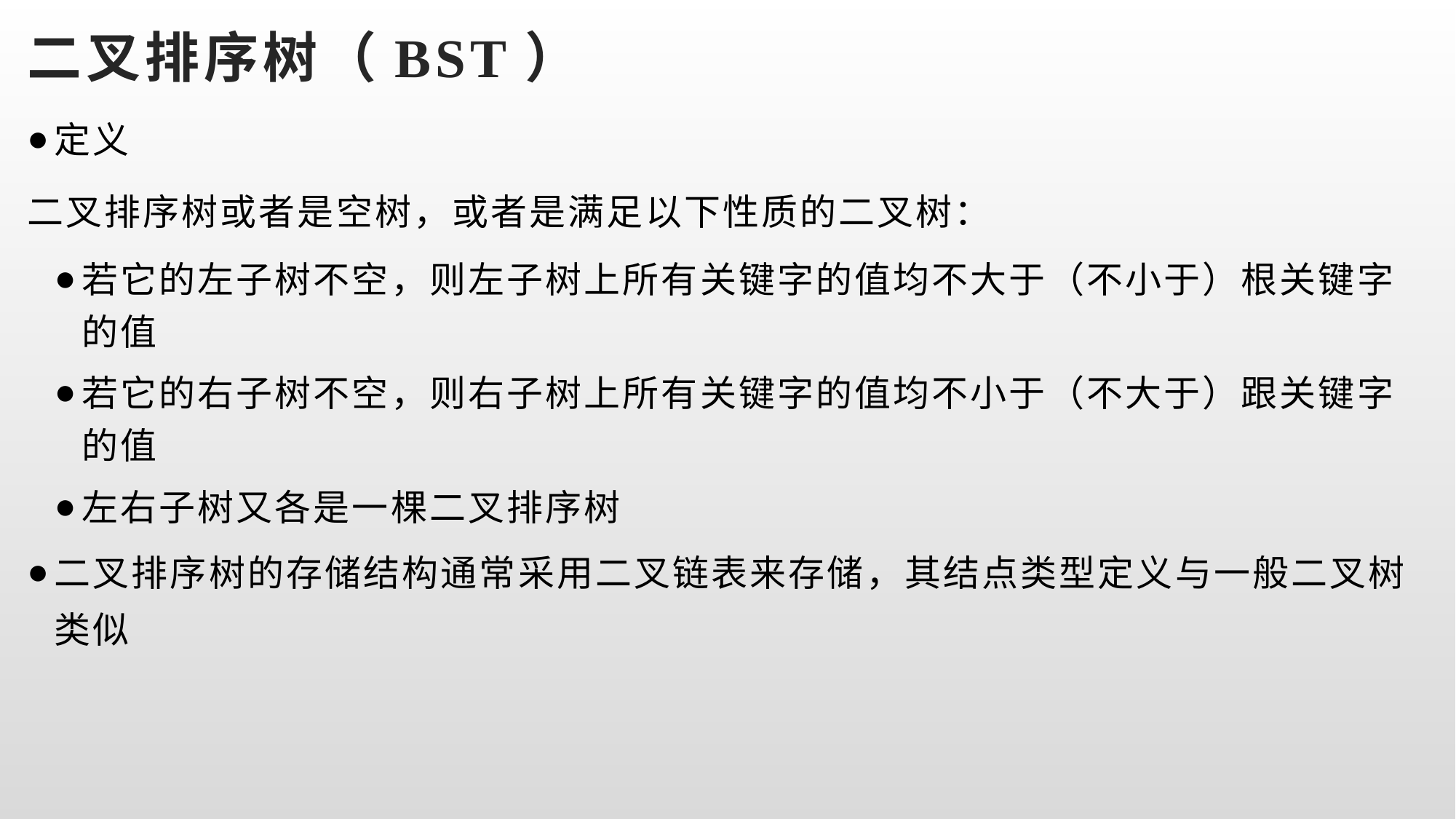

# 二叉排序树（BST）
定义
二叉排序树或者是空树，或者是满足以下性质的二叉树：
若它的左子树不空，则左子树上所有关键字的值均不大于（不小于）根关键字的值
若它的右子树不空，则右子树上所有关键字的值均不小于（不大于）跟关键字的值
左右子树又各是一棵二叉排序树
二叉排序树的存储结构通常采用二叉链表来存储，其结点类型定义与一般二叉树类似